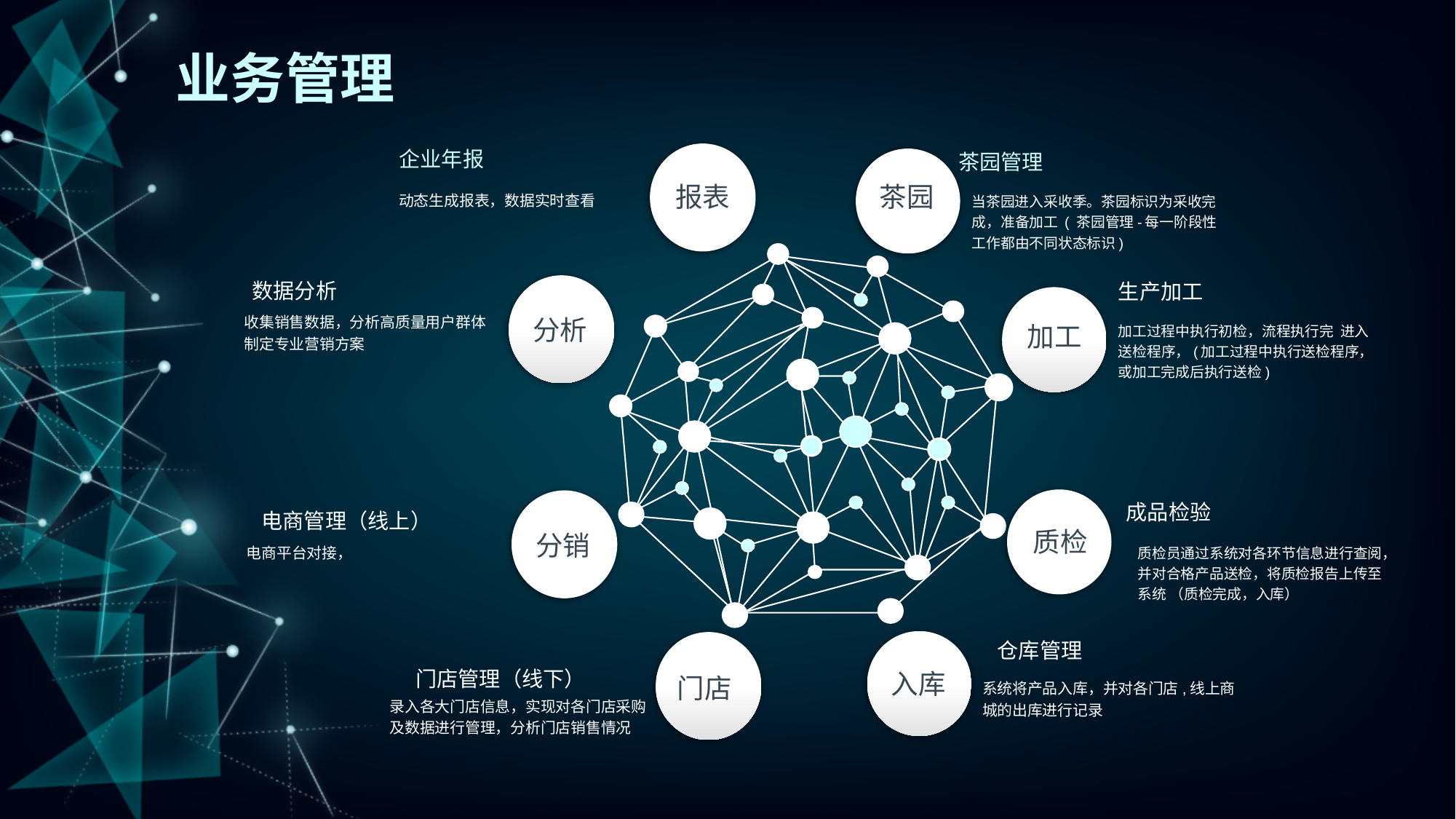

业务管理
企业年报
动态生成报表，数据实时查看

报表
数据分析
收集销售数据，分析高质量用户群体
制定专业营销方案
分析
电商管理（线上）
分销
电商平台对接，
门店管理（线下）
门店
录入各大门店信息，实现对各门店采购及数据进行管理，分析门店销售情况
茶园管理
当茶园进入采收季。茶园标识为采收完成，准备加工 ( 茶园管理-每一阶段性工作都由不同状态标识)

生产加工
加工过程中执行初检，流程执行完  进入送检程序，(加工过程中执行送检程序，或加工完成后执行送检)

成品检验
质检员通过系统对各环节信息进行查阅，并对合格产品送检，将质检报告上传至系统 （质检完成，入库）

仓库管理
系统将产品入库，并对各门店,线上商城的出库进行记录
茶园
加工
质检
入库